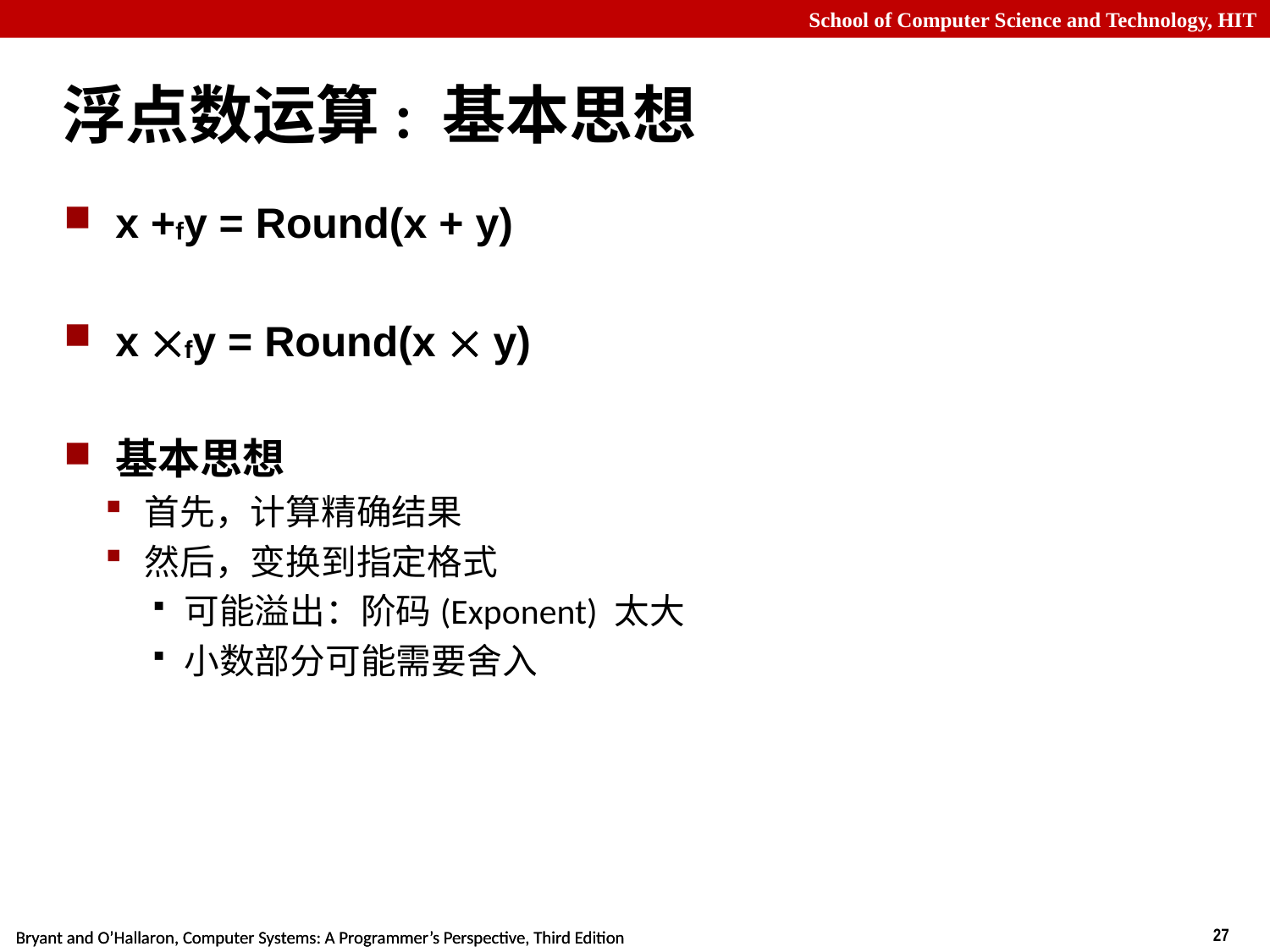

# 浮点数运算: 基本思想
x +fy = Round(x + y)

x ×fy = Round(x × y)

基本思想
首先，计算精确结果
然后，变换到指定格式
可能溢出：阶码(Exponent) 太大
小数部分可能需要舍入